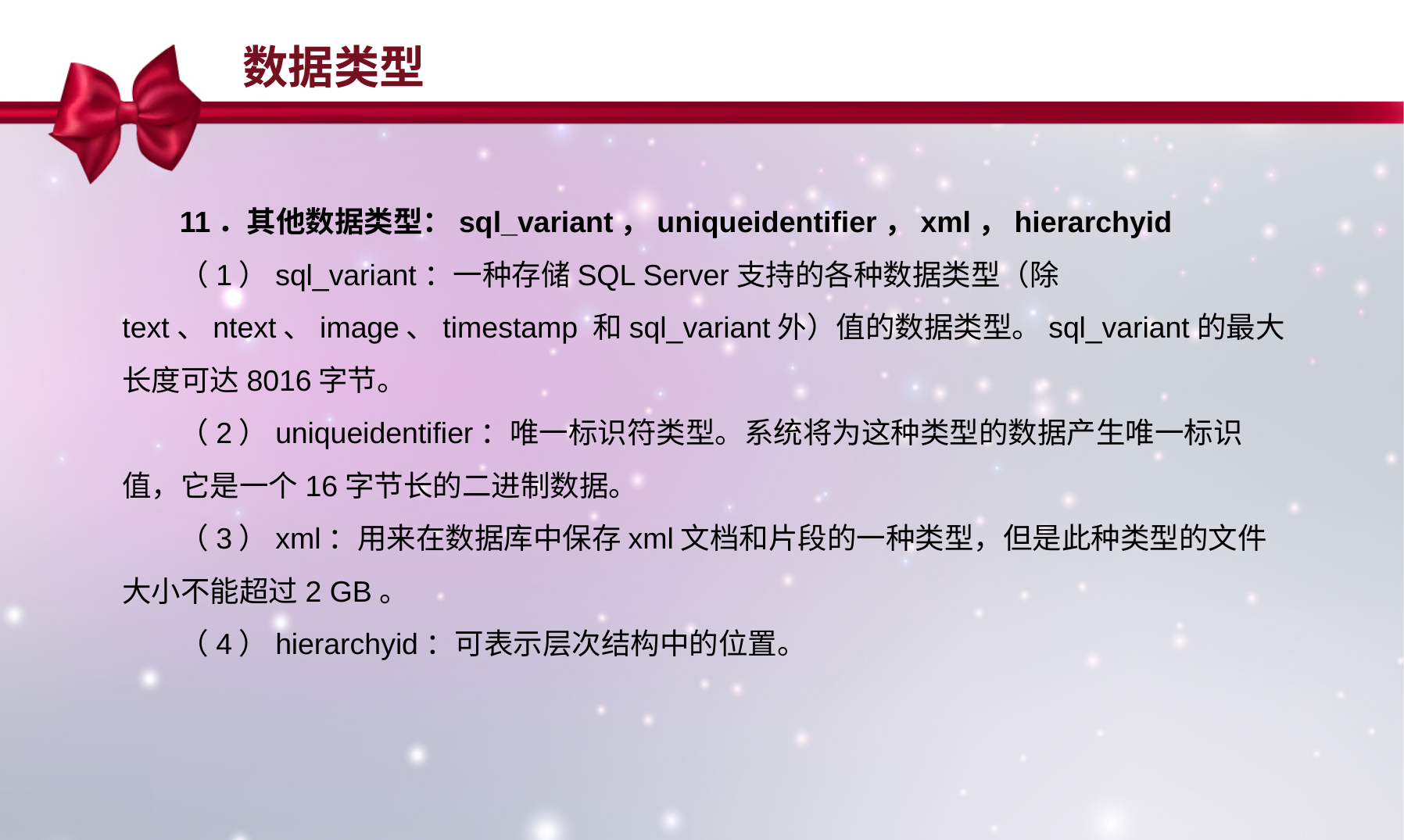

数据类型
11．其他数据类型：sql_variant，uniqueidentifier，xml，hierarchyid
（1）sql_variant：一种存储SQL Server支持的各种数据类型（除text、ntext、image、timestamp 和sql_variant外）值的数据类型。sql_variant的最大长度可达8016字节。
（2）uniqueidentifier：唯一标识符类型。系统将为这种类型的数据产生唯一标识值，它是一个16字节长的二进制数据。
（3）xml：用来在数据库中保存xml文档和片段的一种类型，但是此种类型的文件大小不能超过2 GB。
（4）hierarchyid：可表示层次结构中的位置。